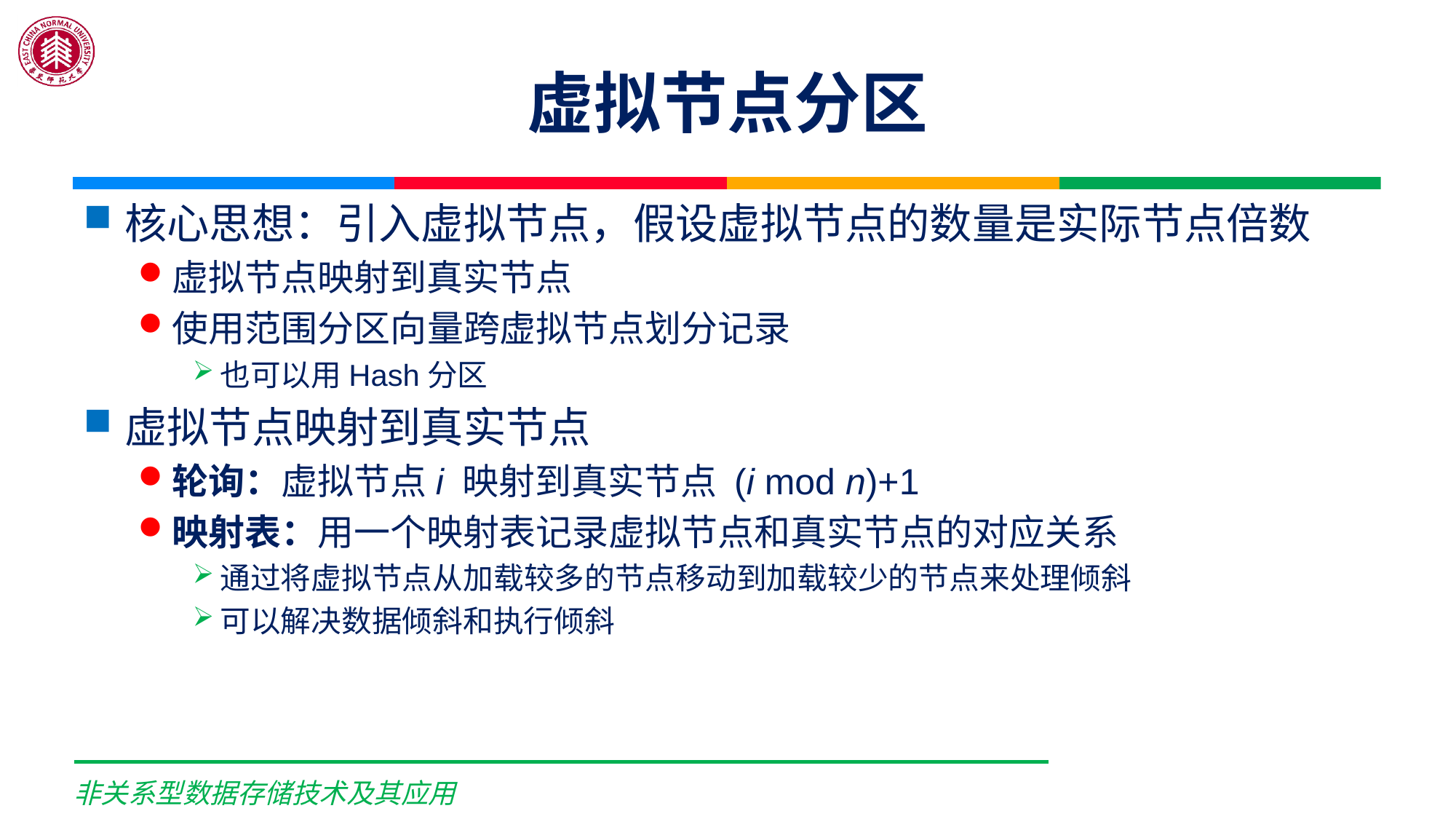

# 虚拟节点分区
核心思想：引入虚拟节点，假设虚拟节点的数量是实际节点倍数
虚拟节点映射到真实节点
使用范围分区向量跨虚拟节点划分记录
也可以用Hash分区
虚拟节点映射到真实节点
轮询：虚拟节点i 映射到真实节点 (i mod n)+1
映射表：用一个映射表记录虚拟节点和真实节点的对应关系
通过将虚拟节点从加载较多的节点移动到加载较少的节点来处理倾斜
可以解决数据倾斜和执行倾斜